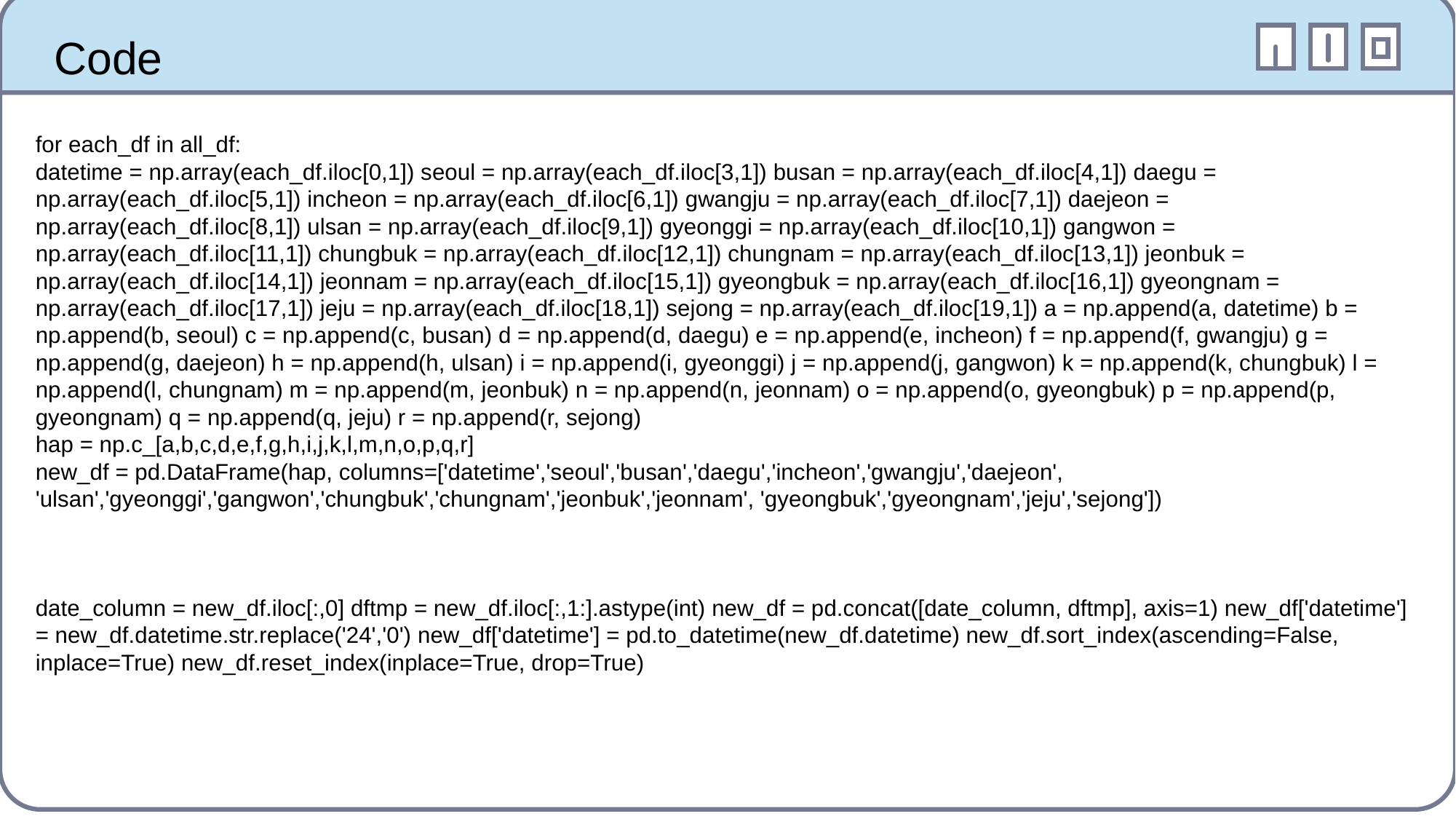

Code
오늘 사용한 색상은?
for each_df in all_df:
datetime = np.array(each_df.iloc[0,1]) seoul = np.array(each_df.iloc[3,1]) busan = np.array(each_df.iloc[4,1]) daegu = np.array(each_df.iloc[5,1]) incheon = np.array(each_df.iloc[6,1]) gwangju = np.array(each_df.iloc[7,1]) daejeon = np.array(each_df.iloc[8,1]) ulsan = np.array(each_df.iloc[9,1]) gyeonggi = np.array(each_df.iloc[10,1]) gangwon = np.array(each_df.iloc[11,1]) chungbuk = np.array(each_df.iloc[12,1]) chungnam = np.array(each_df.iloc[13,1]) jeonbuk = np.array(each_df.iloc[14,1]) jeonnam = np.array(each_df.iloc[15,1]) gyeongbuk = np.array(each_df.iloc[16,1]) gyeongnam = np.array(each_df.iloc[17,1]) jeju = np.array(each_df.iloc[18,1]) sejong = np.array(each_df.iloc[19,1]) a = np.append(a, datetime) b = np.append(b, seoul) c = np.append(c, busan) d = np.append(d, daegu) e = np.append(e, incheon) f = np.append(f, gwangju) g = np.append(g, daejeon) h = np.append(h, ulsan) i = np.append(i, gyeonggi) j = np.append(j, gangwon) k = np.append(k, chungbuk) l = np.append(l, chungnam) m = np.append(m, jeonbuk) n = np.append(n, jeonnam) o = np.append(o, gyeongbuk) p = np.append(p, gyeongnam) q = np.append(q, jeju) r = np.append(r, sejong)
hap = np.c_[a,b,c,d,e,f,g,h,i,j,k,l,m,n,o,p,q,r]
new_df = pd.DataFrame(hap, columns=['datetime','seoul','busan','daegu','incheon','gwangju','daejeon', 'ulsan','gyeonggi','gangwon','chungbuk','chungnam','jeonbuk','jeonnam', 'gyeongbuk','gyeongnam','jeju','sejong'])

date_column = new_df.iloc[:,0] dftmp = new_df.iloc[:,1:].astype(int) new_df = pd.concat([date_column, dftmp], axis=1) new_df['datetime'] = new_df.datetime.str.replace('24','0') new_df['datetime'] = pd.to_datetime(new_df.datetime) new_df.sort_index(ascending=False, inplace=True) new_df.reset_index(inplace=True, drop=True)